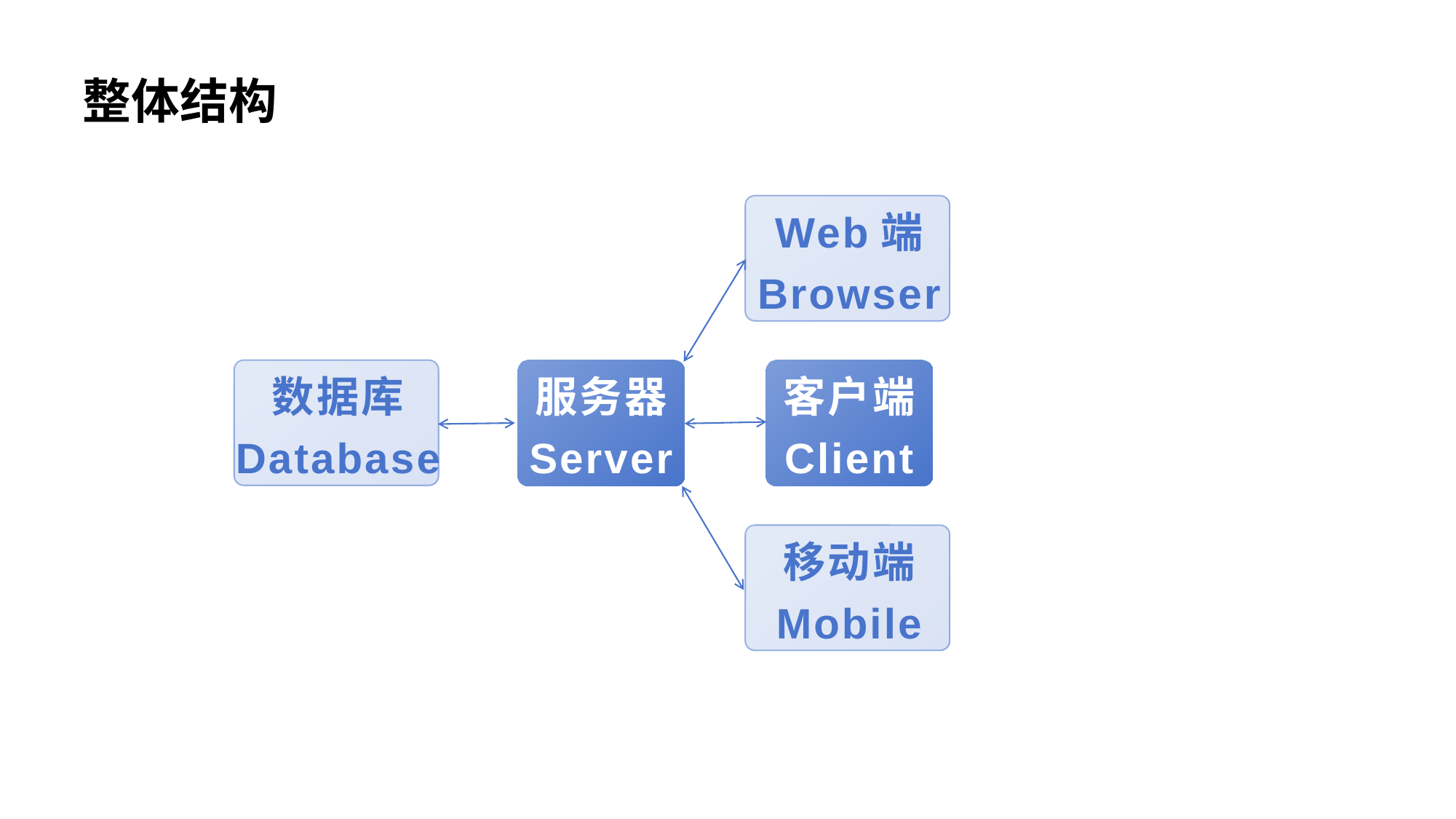

# 整体结构
Web端
Browser

数据库
Database

服务器
Server

客户端
Client

移动端
Mobile